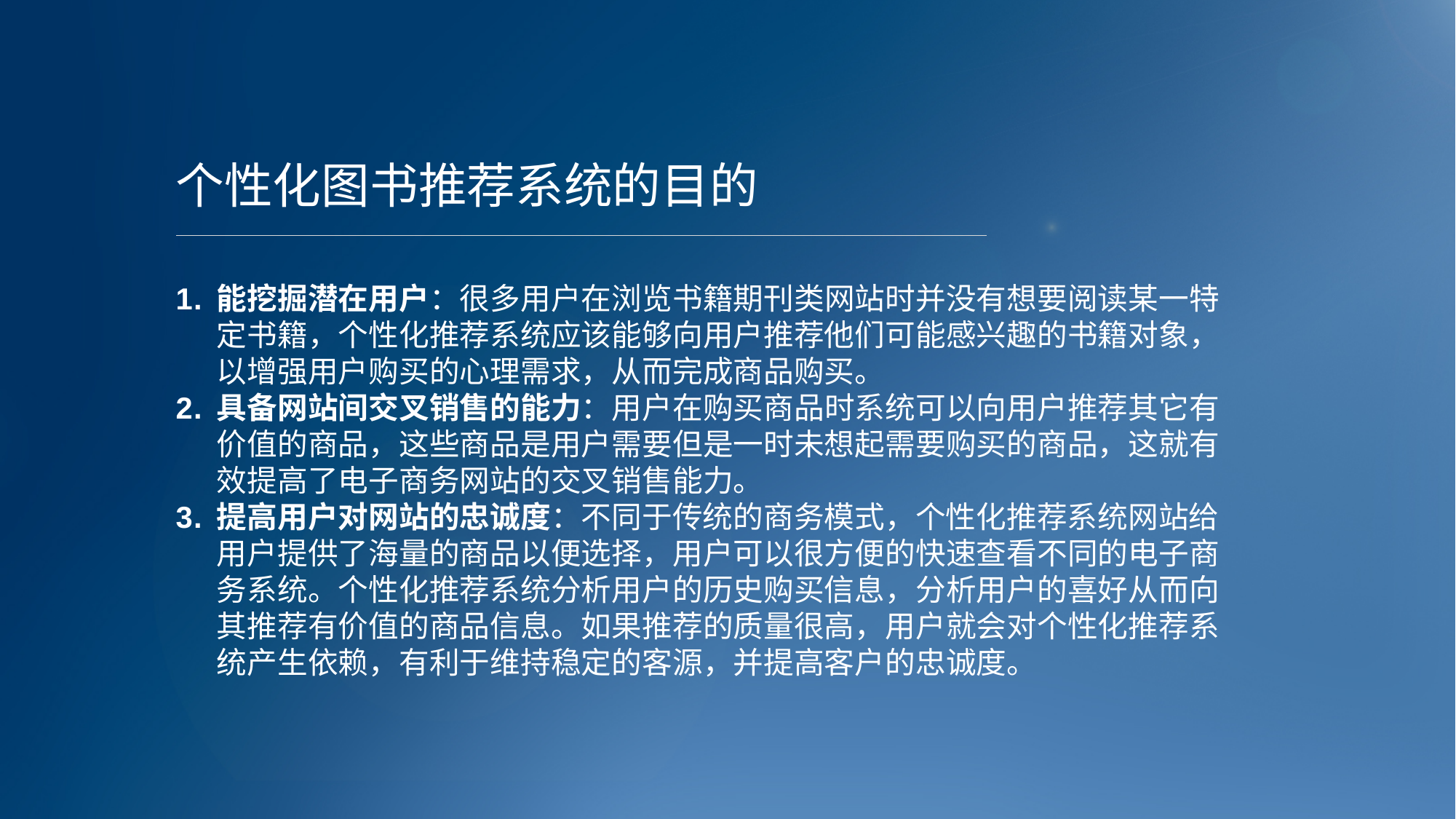

个性化图书推荐系统的目的
能挖掘潜在用户：很多用户在浏览书籍期刊类网站时并没有想要阅读某一特定书籍，个性化推荐系统应该能够向用户推荐他们可能感兴趣的书籍对象，以增强用户购买的心理需求，从而完成商品购买。
具备网站间交叉销售的能力：用户在购买商品时系统可以向用户推荐其它有价值的商品，这些商品是用户需要但是一时未想起需要购买的商品，这就有效提高了电子商务网站的交叉销售能力。
提高用户对网站的忠诚度：不同于传统的商务模式，个性化推荐系统网站给用户提供了海量的商品以便选择，用户可以很方便的快速查看不同的电子商务系统。个性化推荐系统分析用户的历史购买信息，分析用户的喜好从而向其推荐有价值的商品信息。如果推荐的质量很高，用户就会对个性化推荐系统产生依赖，有利于维持稳定的客源，并提高客户的忠诚度。